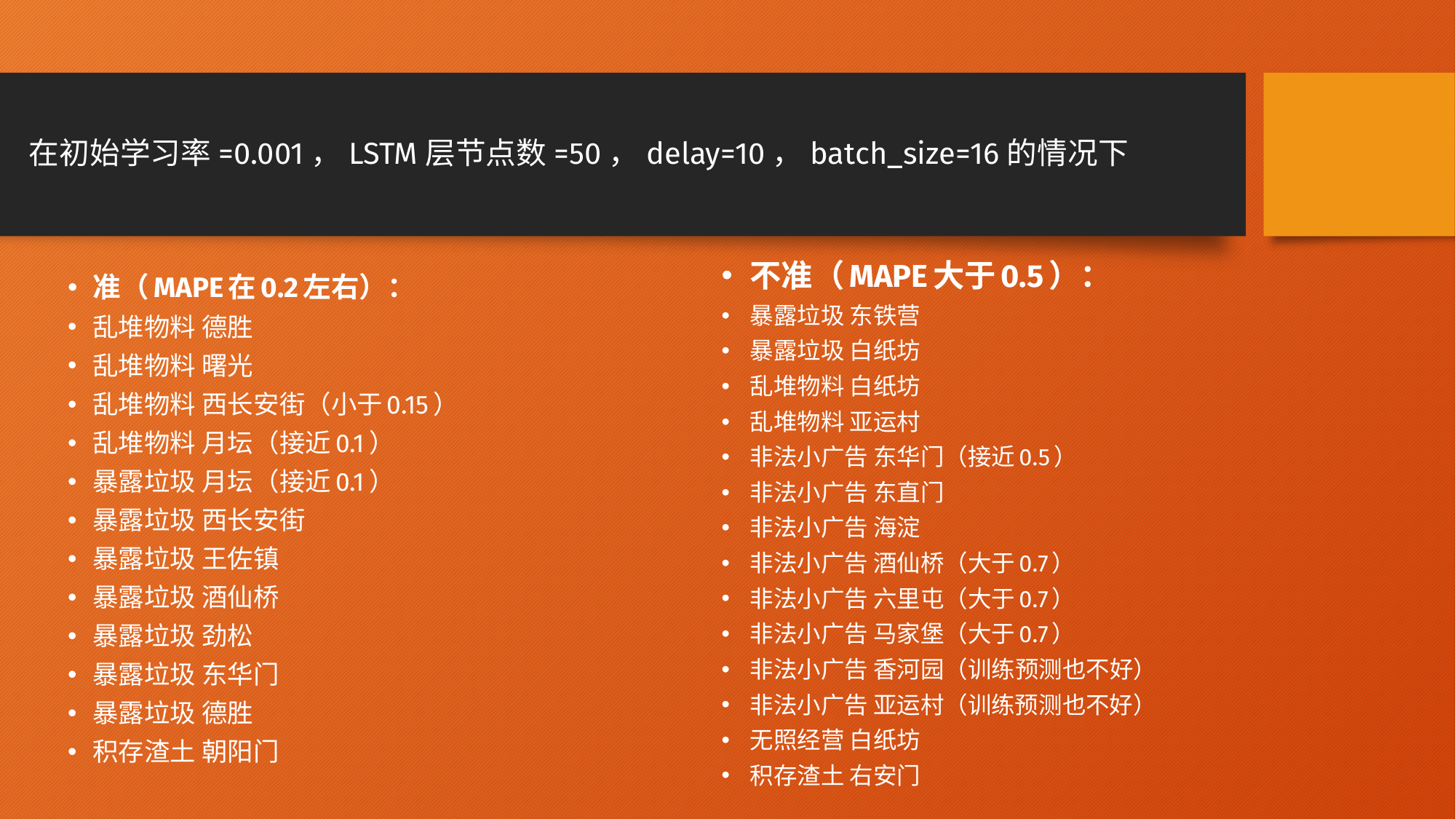

# 在初始学习率=0.001，LSTM层节点数=50，delay=10，batch_size=16的情况下
不准（MAPE大于0.5）：
暴露垃圾 东铁营
暴露垃圾 白纸坊
乱堆物料 白纸坊
乱堆物料 亚运村
非法小广告 东华门（接近0.5）
非法小广告 东直门
非法小广告 海淀
非法小广告 酒仙桥（大于0.7）
非法小广告 六里屯（大于0.7）
非法小广告 马家堡（大于0.7）
非法小广告 香河园（训练预测也不好）
非法小广告 亚运村（训练预测也不好）
无照经营 白纸坊
积存渣土 右安门
准（MAPE在0.2左右）：
乱堆物料 德胜
乱堆物料 曙光
乱堆物料 西长安街（小于0.15）
乱堆物料 月坛（接近0.1）
暴露垃圾 月坛（接近0.1）
暴露垃圾 西长安街
暴露垃圾 王佐镇
暴露垃圾 酒仙桥
暴露垃圾 劲松
暴露垃圾 东华门
暴露垃圾 德胜
积存渣土 朝阳门